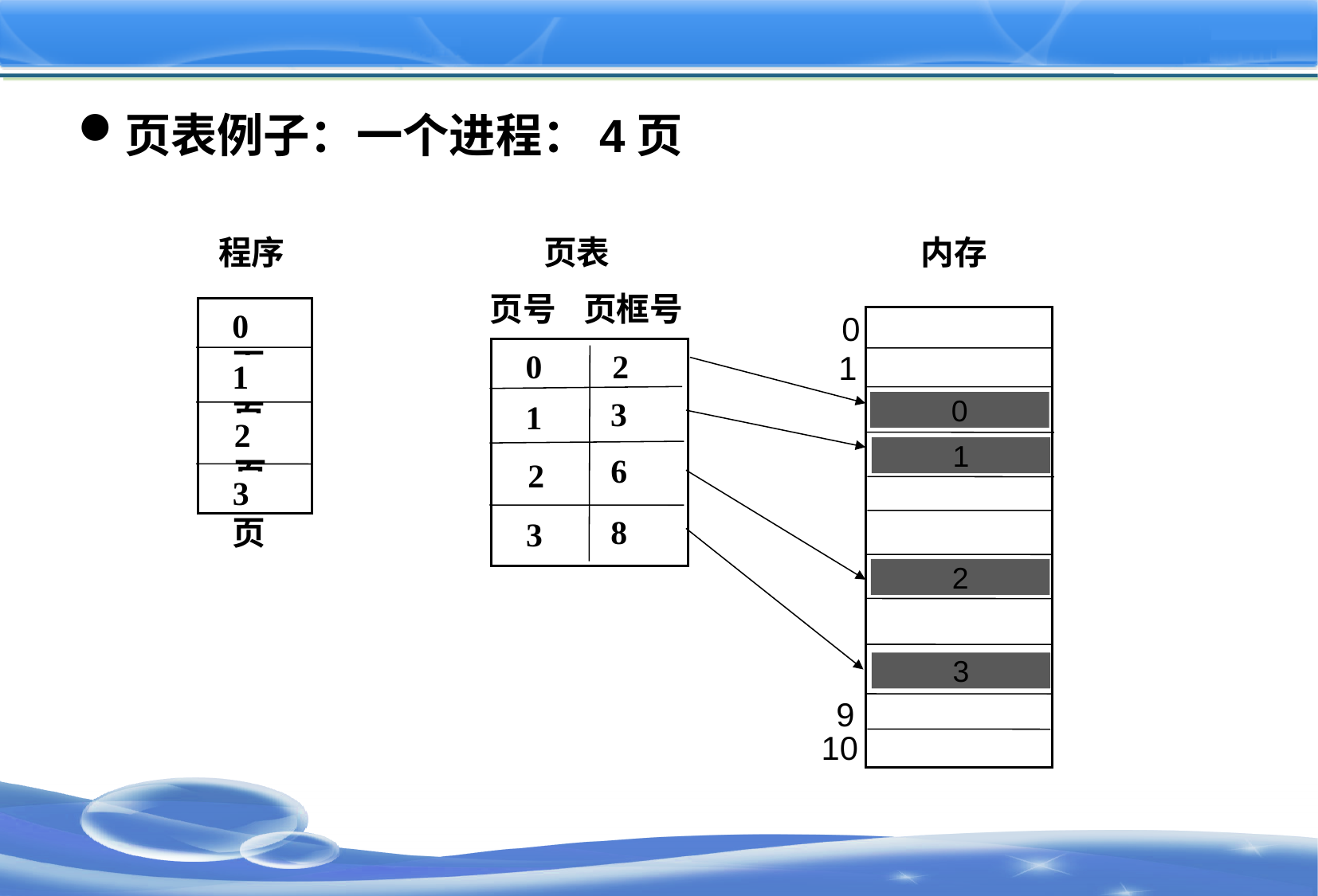

#
页表例子：一个进程：4页
程序
页表
页号
页框号

0
 2

 3
1

 6
2

 8
3
内存
0

1

9

10

0页

1页

0

2页
1

3页
2
3